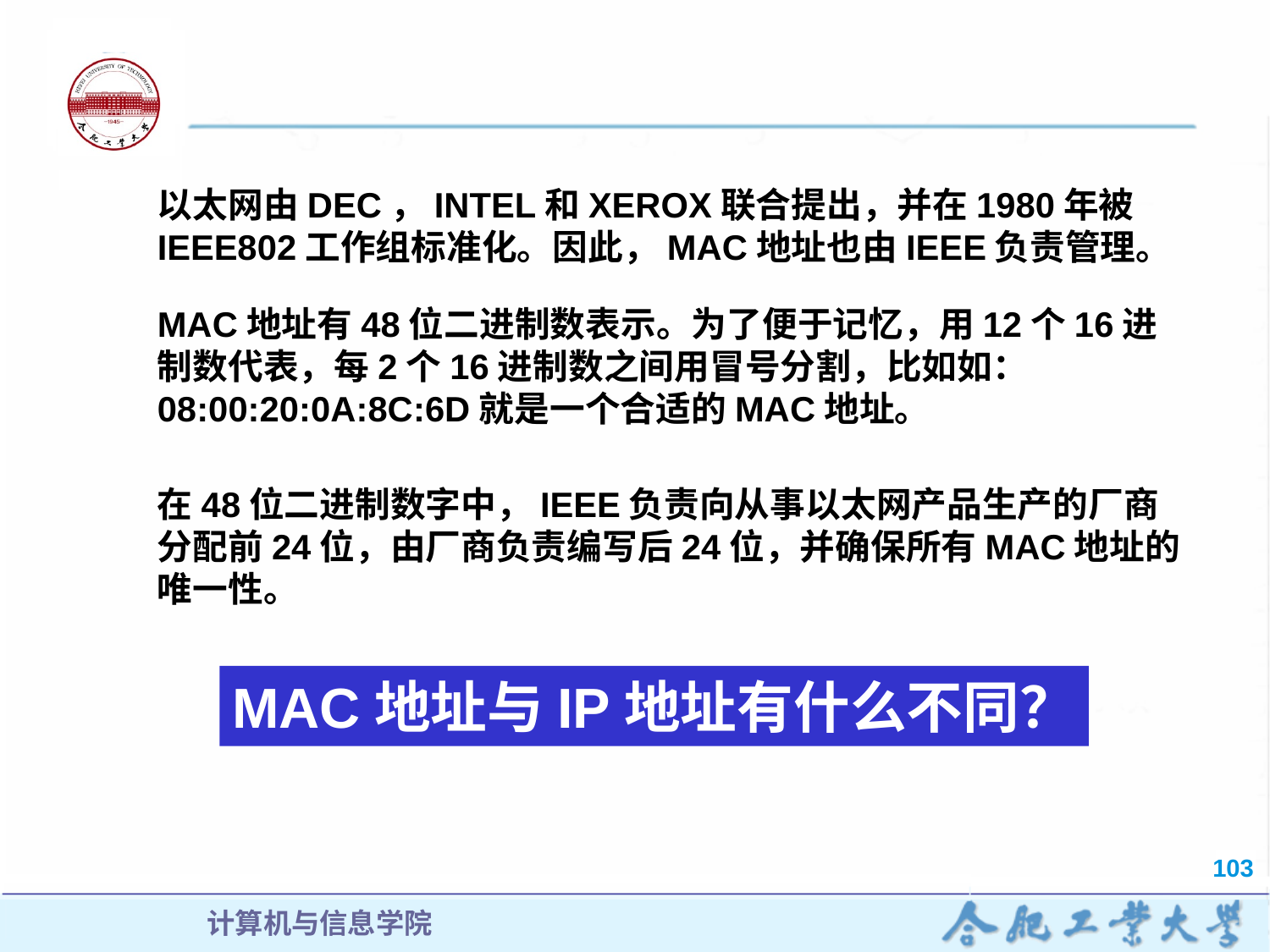

以太网由DEC，INTEL和XEROX联合提出，并在1980年被IEEE802工作组标准化。因此，MAC地址也由IEEE负责管理。
MAC地址有48位二进制数表示。为了便于记忆，用12个16进制数代表，每2个16进制数之间用冒号分割，比如如：08:00:20:0A:8C:6D就是一个合适的MAC地址。
在48位二进制数字中，IEEE负责向从事以太网产品生产的厂商分配前24位，由厂商负责编写后24位，并确保所有MAC地址的唯一性。
MAC地址与IP地址有什么不同？